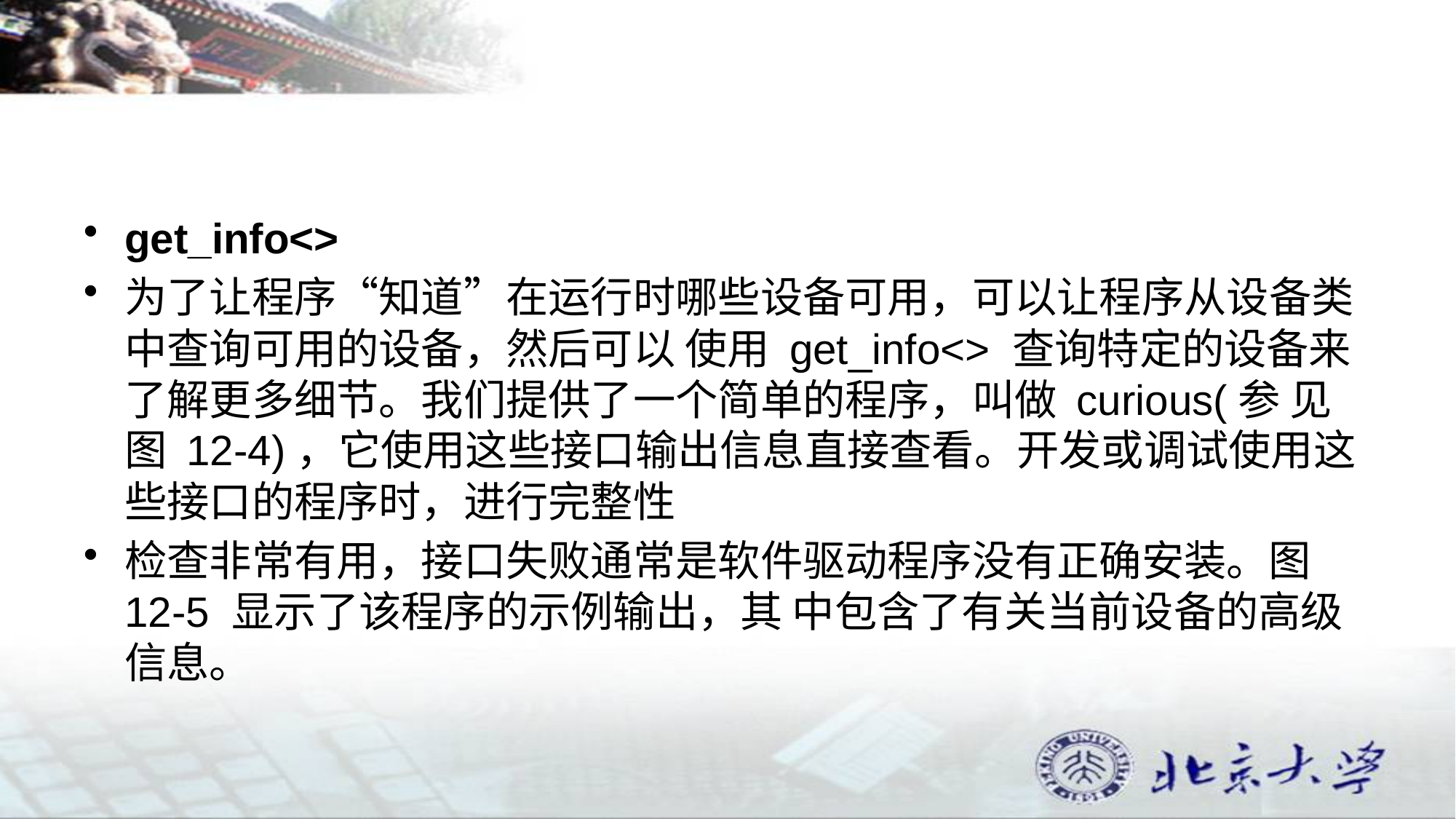

#
get_info<>
为了让程序“知道”在运行时哪些设备可用，可以让程序从设备类中查询可用的设备，然后可以 使用 get_info<> 查询特定的设备来了解更多细节。我们提供了一个简单的程序，叫做 curious(参 见图 12-4)，它使用这些接口输出信息直接查看。开发或调试使用这些接口的程序时，进行完整性
检查非常有用，接口失败通常是软件驱动程序没有正确安装。图 12-5 显示了该程序的示例输出，其 中包含了有关当前设备的高级信息。